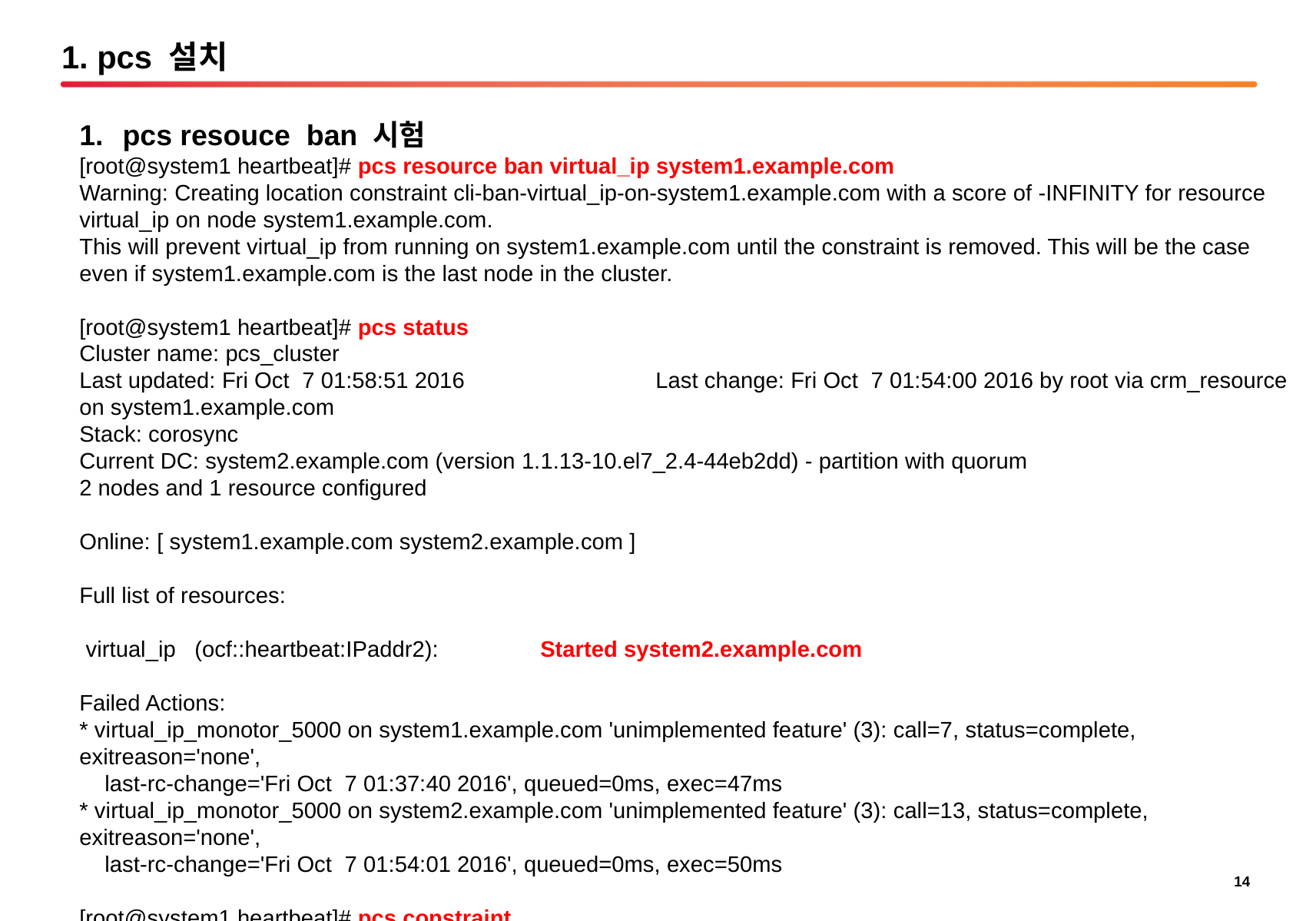

# 1. pcs 설치
pcs resouce  ban 시험
[root@system1 heartbeat]# pcs resource ban virtual_ip system1.example.com
Warning: Creating location constraint cli-ban-virtual_ip-on-system1.example.com with a score of -INFINITY for resource virtual_ip on node system1.example.com.
This will prevent virtual_ip from running on system1.example.com until the constraint is removed. This will be the case even if system1.example.com is the last node in the cluster.

[root@system1 heartbeat]# pcs status
Cluster name: pcs_cluster
Last updated: Fri Oct  7 01:58:51 2016		Last change: Fri Oct  7 01:54:00 2016 by root via crm_resource on system1.example.com
Stack: corosync
Current DC: system2.example.com (version 1.1.13-10.el7_2.4-44eb2dd) - partition with quorum
2 nodes and 1 resource configured

Online: [ system1.example.com system2.example.com ]

Full list of resources:

 virtual_ip	(ocf::heartbeat:IPaddr2):	Started system2.example.com

Failed Actions:
* virtual_ip_monotor_5000 on system1.example.com 'unimplemented feature' (3): call=7, status=complete, exitreason='none',
    last-rc-change='Fri Oct  7 01:37:40 2016', queued=0ms, exec=47ms
* virtual_ip_monotor_5000 on system2.example.com 'unimplemented feature' (3): call=13, status=complete, exitreason='none',
    last-rc-change='Fri Oct  7 01:54:01 2016', queued=0ms, exec=50ms

[root@system1 heartbeat]# pcs constraint
Location Constraints:
  Resource: virtual_ip
    Disabled on: system1.example.com (score:-INFINITY) (role: Started)
Ordering Constraints:
Colocation Constraints: